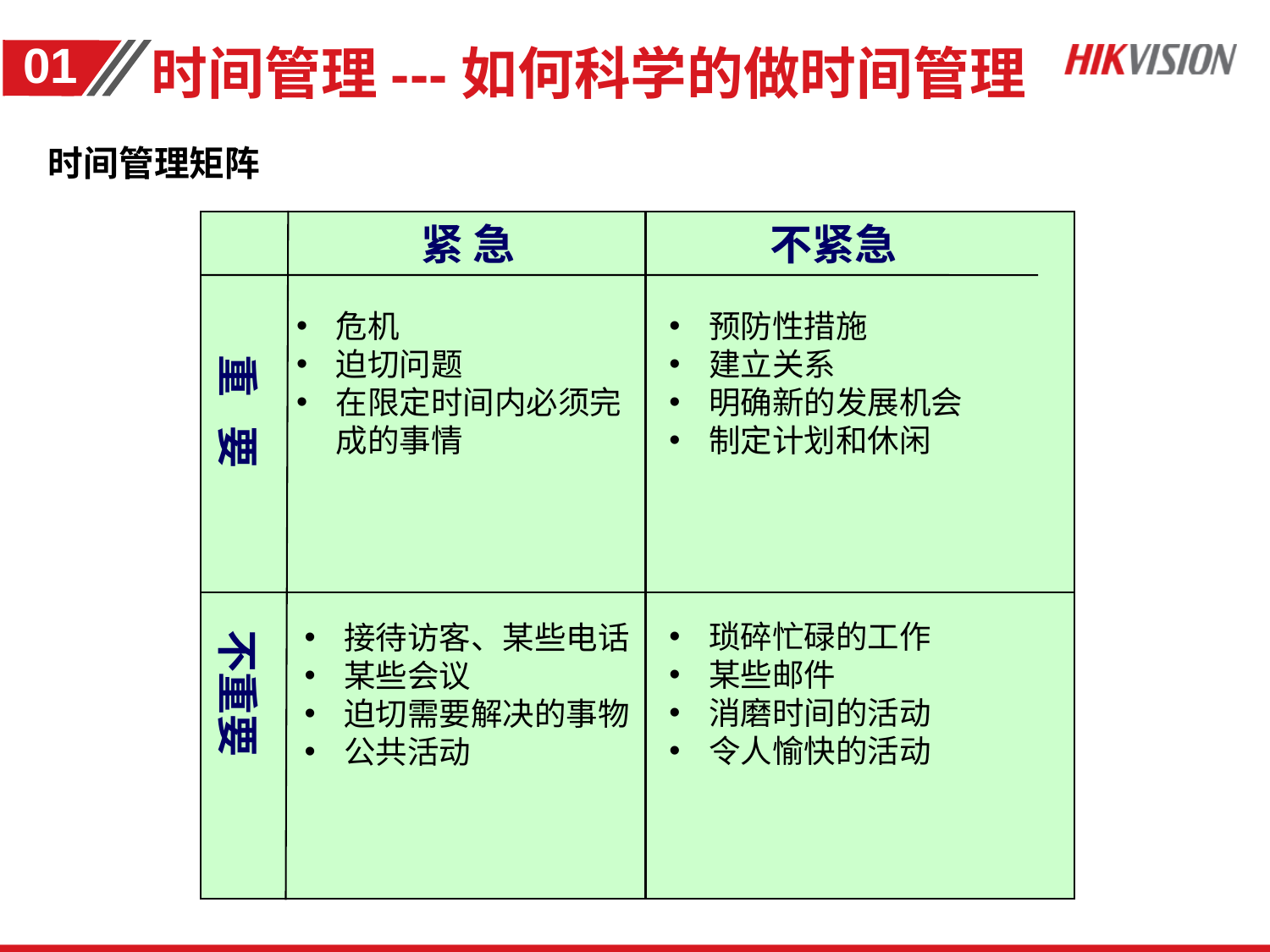

时间管理---如何科学的做时间管理

01
时间管理矩阵

紧 急

不紧急

危机
迫切问题
在限定时间内必须完成的事情
预防性措施
建立关系
明确新的发展机会
制定计划和休闲
重   要

琐碎忙碌的工作
某些邮件
消磨时间的活动
令人愉快的活动
接待访客、某些电话
某些会议
迫切需要解决的事物
公共活动
不重要